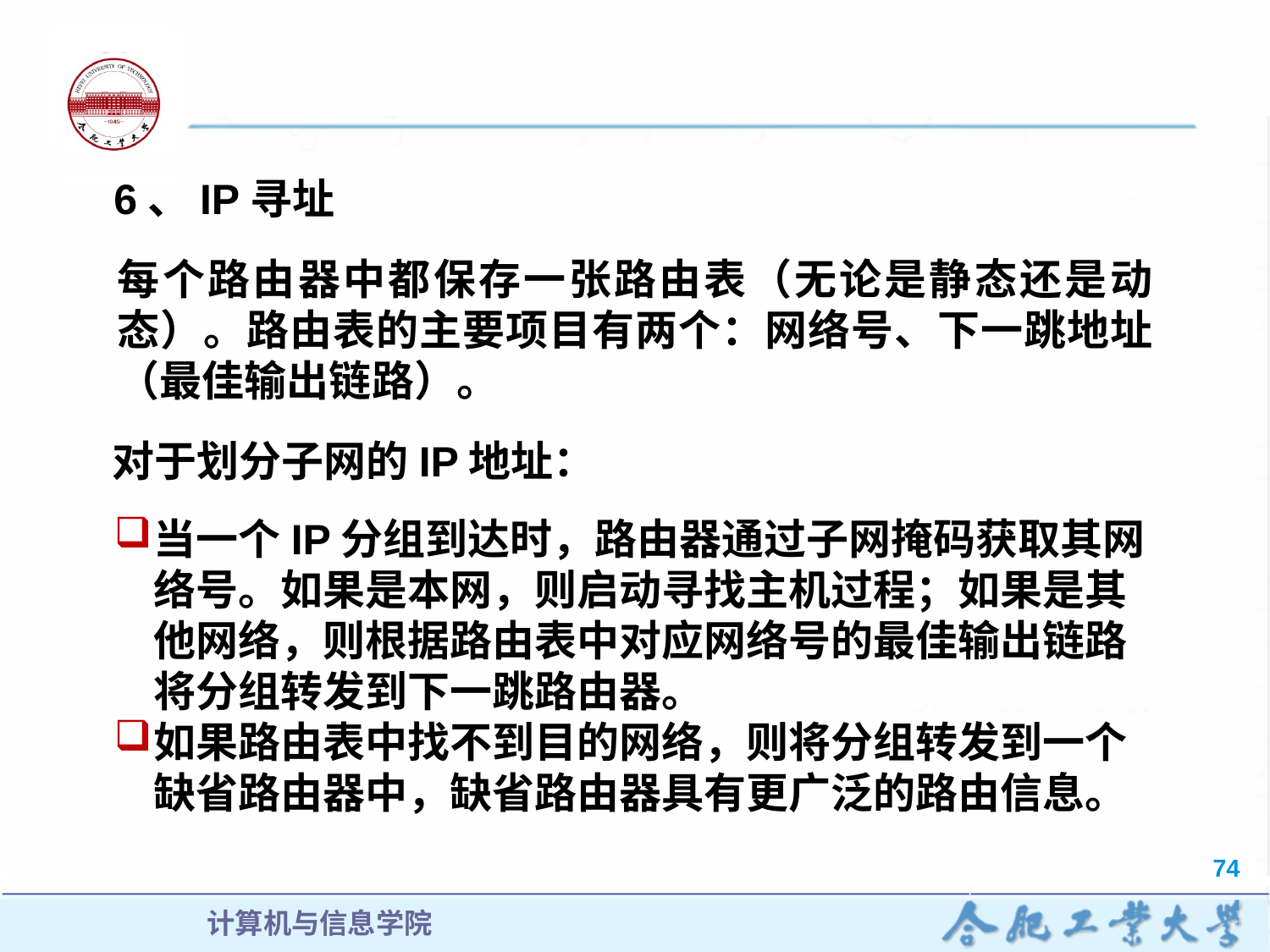

6、IP寻址
每个路由器中都保存一张路由表（无论是静态还是动态）。路由表的主要项目有两个：网络号、下一跳地址（最佳输出链路）。
对于划分子网的IP地址：
当一个IP分组到达时，路由器通过子网掩码获取其网络号。如果是本网，则启动寻找主机过程；如果是其他网络，则根据路由表中对应网络号的最佳输出链路将分组转发到下一跳路由器。
如果路由表中找不到目的网络，则将分组转发到一个缺省路由器中，缺省路由器具有更广泛的路由信息。